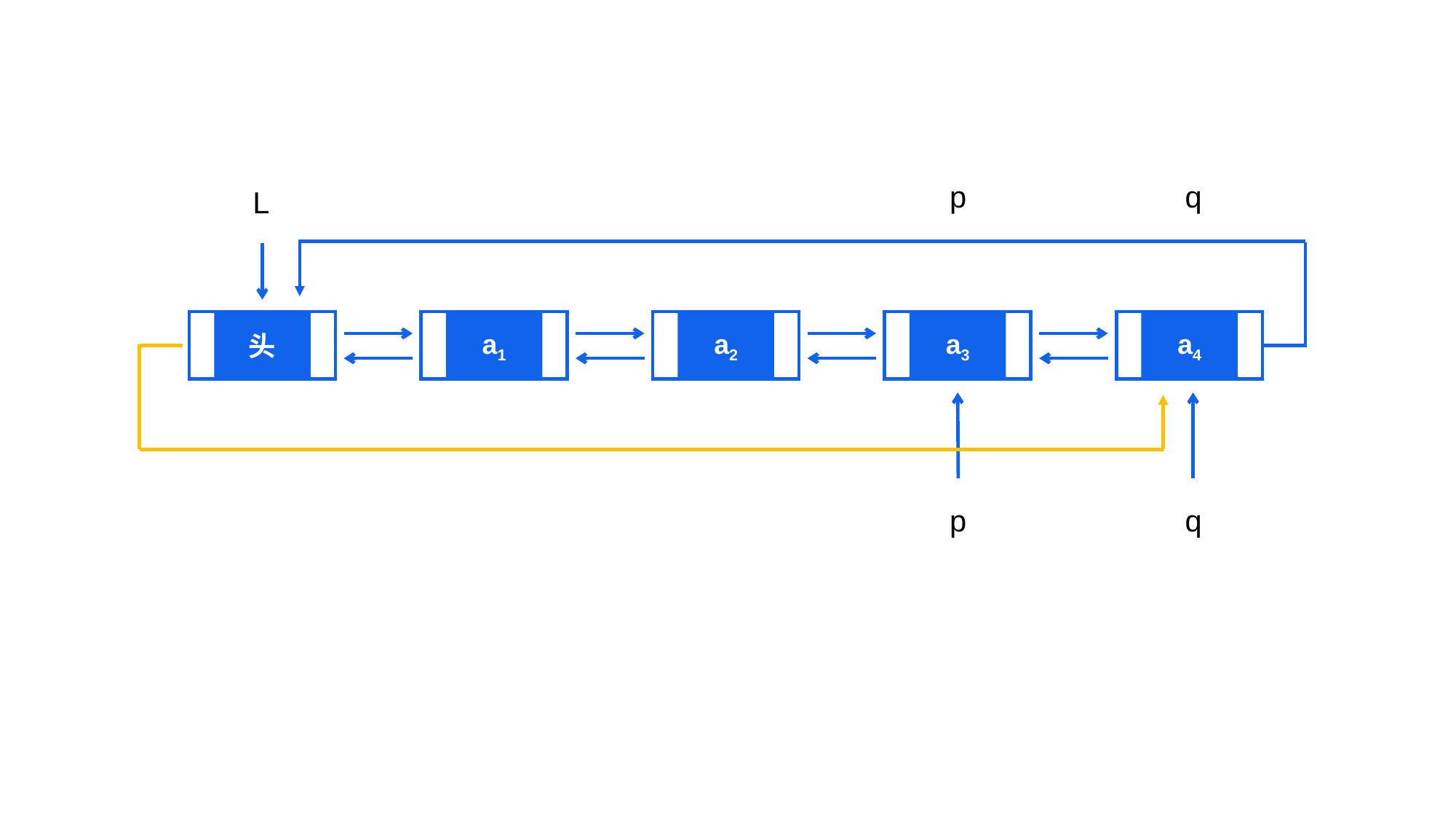

p
q
L

头

a1

a2

a3

a4
p
q